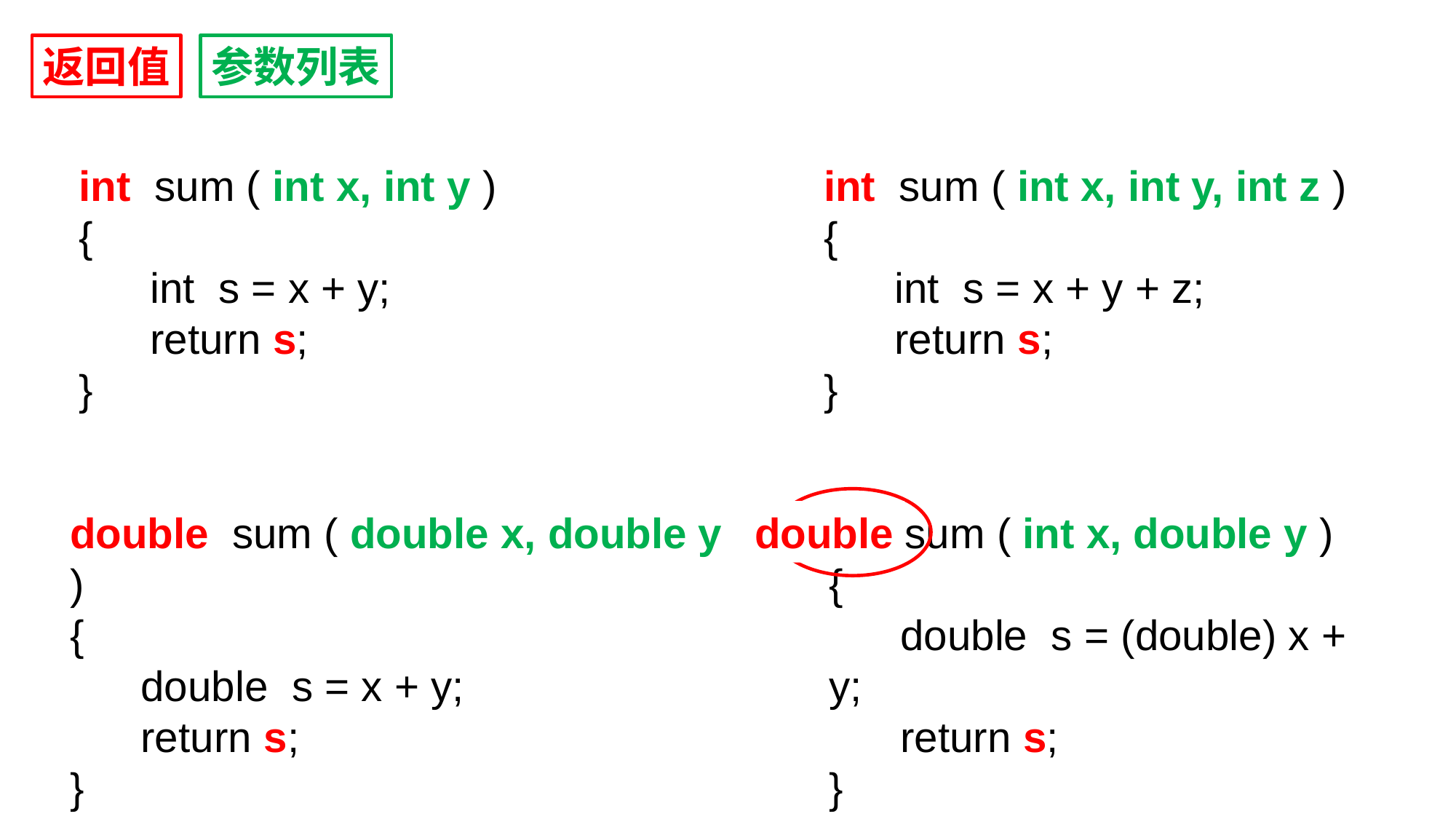

返回值
参数列表
int  sum ( int x, int y, int z )
{
      int  s = x + y + z;
      return s;
}
int  sum ( int x, int y )
{
      int  s = x + y;
      return s;
}

double
double  sum ( double x, double y )
{
      double  s = x + y;
      return s;
}
int  sum ( int x, double y )
{
      double  s = (double) x + y;
      return s;
}